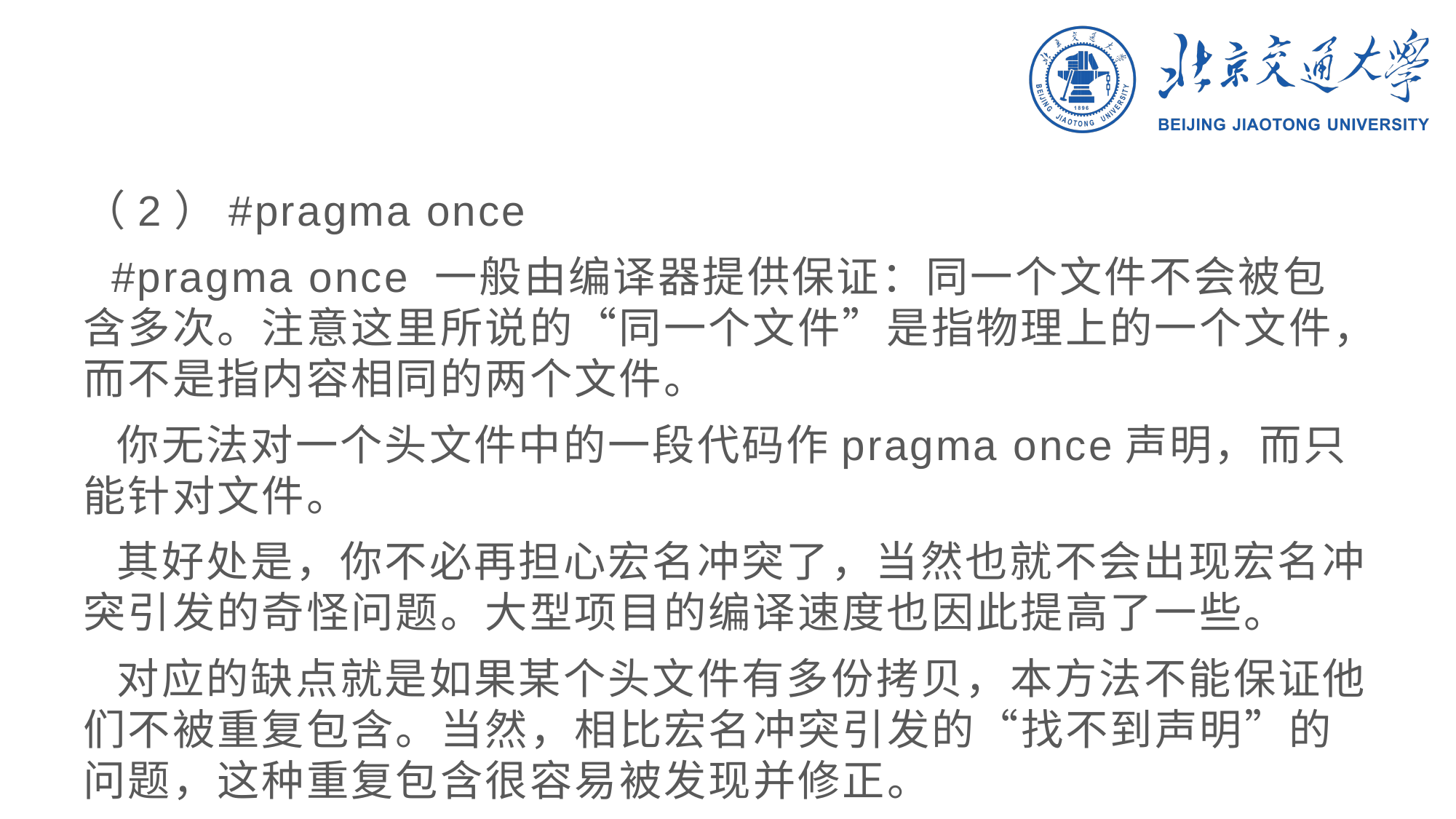

#
（2）#pragma once
  #pragma once 一般由编译器提供保证：同一个文件不会被包含多次。注意这里所说的“同一个文件”是指物理上的一个文件，而不是指内容相同的两个文件。
  你无法对一个头文件中的一段代码作pragma once声明，而只能针对文件。
  其好处是，你不必再担心宏名冲突了，当然也就不会出现宏名冲突引发的奇怪问题。大型项目的编译速度也因此提高了一些。
  对应的缺点就是如果某个头文件有多份拷贝，本方法不能保证他们不被重复包含。当然，相比宏名冲突引发的“找不到声明”的问题，这种重复包含很容易被发现并修正。

  另外，这种方式不支持跨平台！